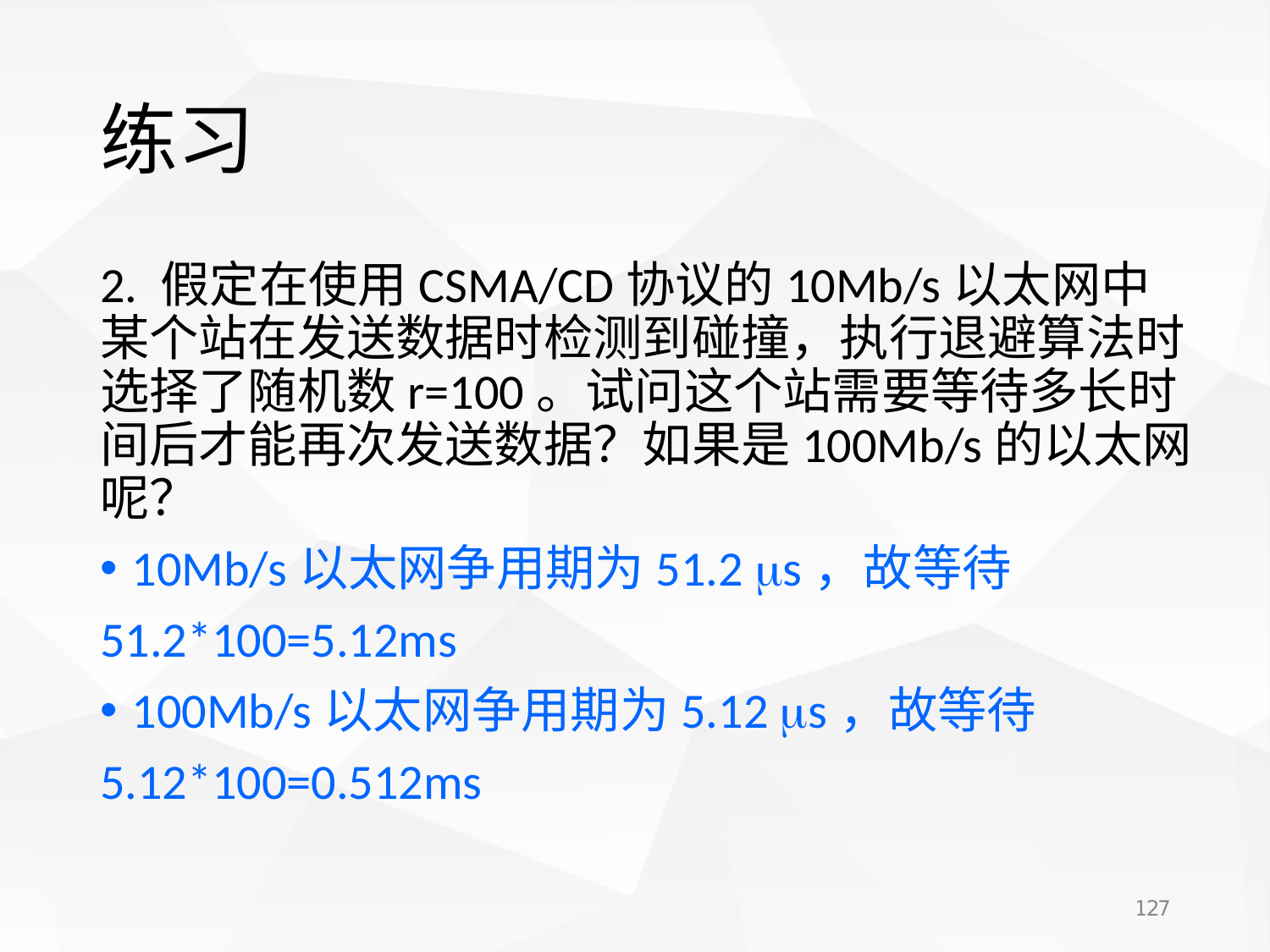

# 练习
2. 假定在使用CSMA/CD协议的10Mb/s以太网中某个站在发送数据时检测到碰撞，执行退避算法时选择了随机数r=100。试问这个站需要等待多长时间后才能再次发送数据？如果是100Mb/s的以太网呢？
10Mb/s以太网争用期为51.2 μs，故等待
51.2*100=5.12ms
100Mb/s以太网争用期为5.12 μs，故等待
5.12*100=0.512ms
127